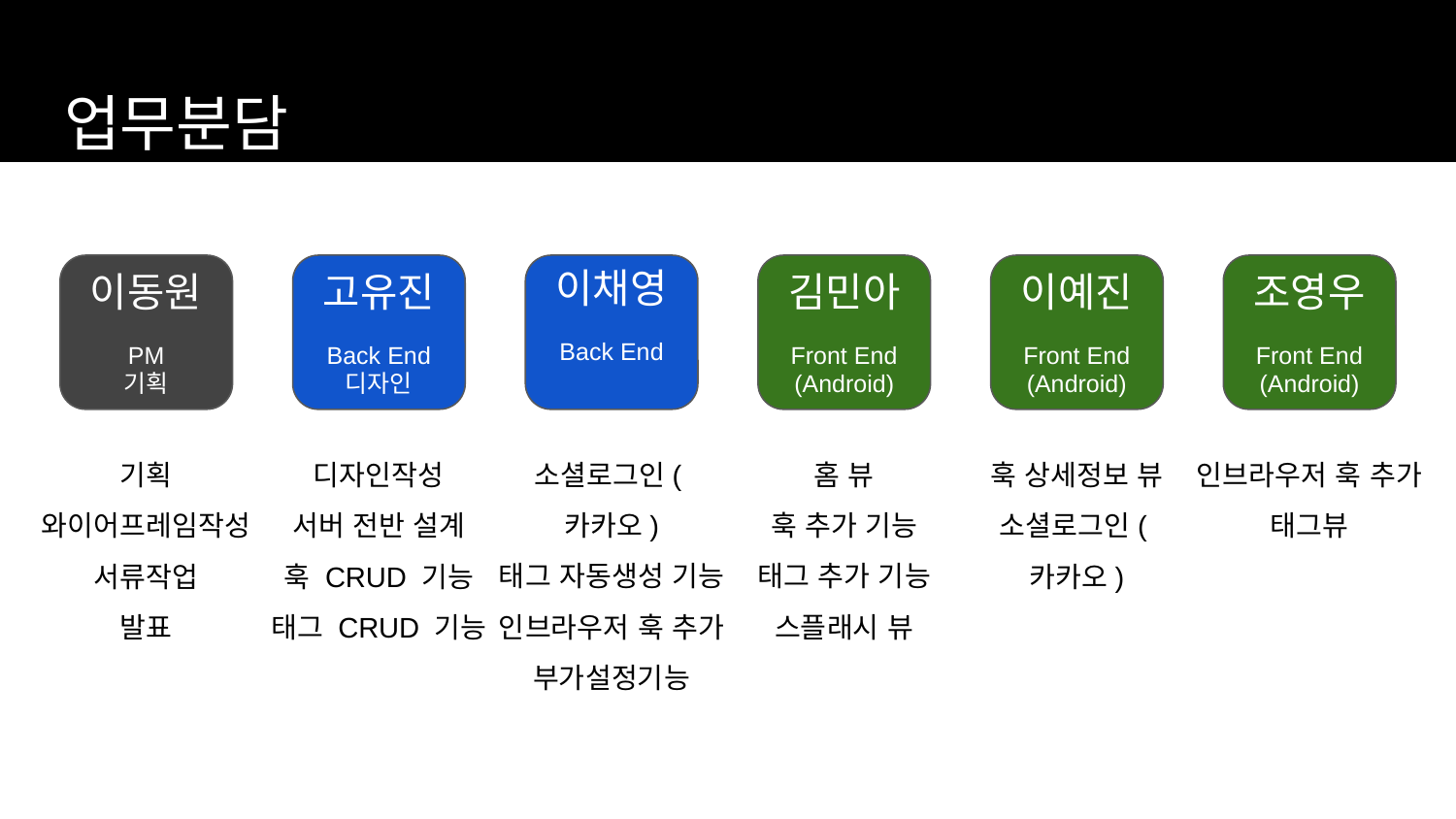

# 업무분담
이예진

Front End
(Android)
이채영

Back End

조영우

Front End
(Android)
이동원

PM
기획
고유진

Back End
디자인
김민아

Front End
(Android)
기획
와이어프레임작성
서류작업
발표

디자인작성
서버 전반 설계
훅 CRUD 기능
태그 CRUD 기능

소셜로그인(카카오)
태그 자동생성 기능 인브라우저 훅 추가
부가설정기능
홈 뷰
훅 추가 기능
태그 추가 기능
스플래시 뷰
훅 상세정보 뷰
소셜로그인(카카오)
인브라우저 훅 추가
태그뷰